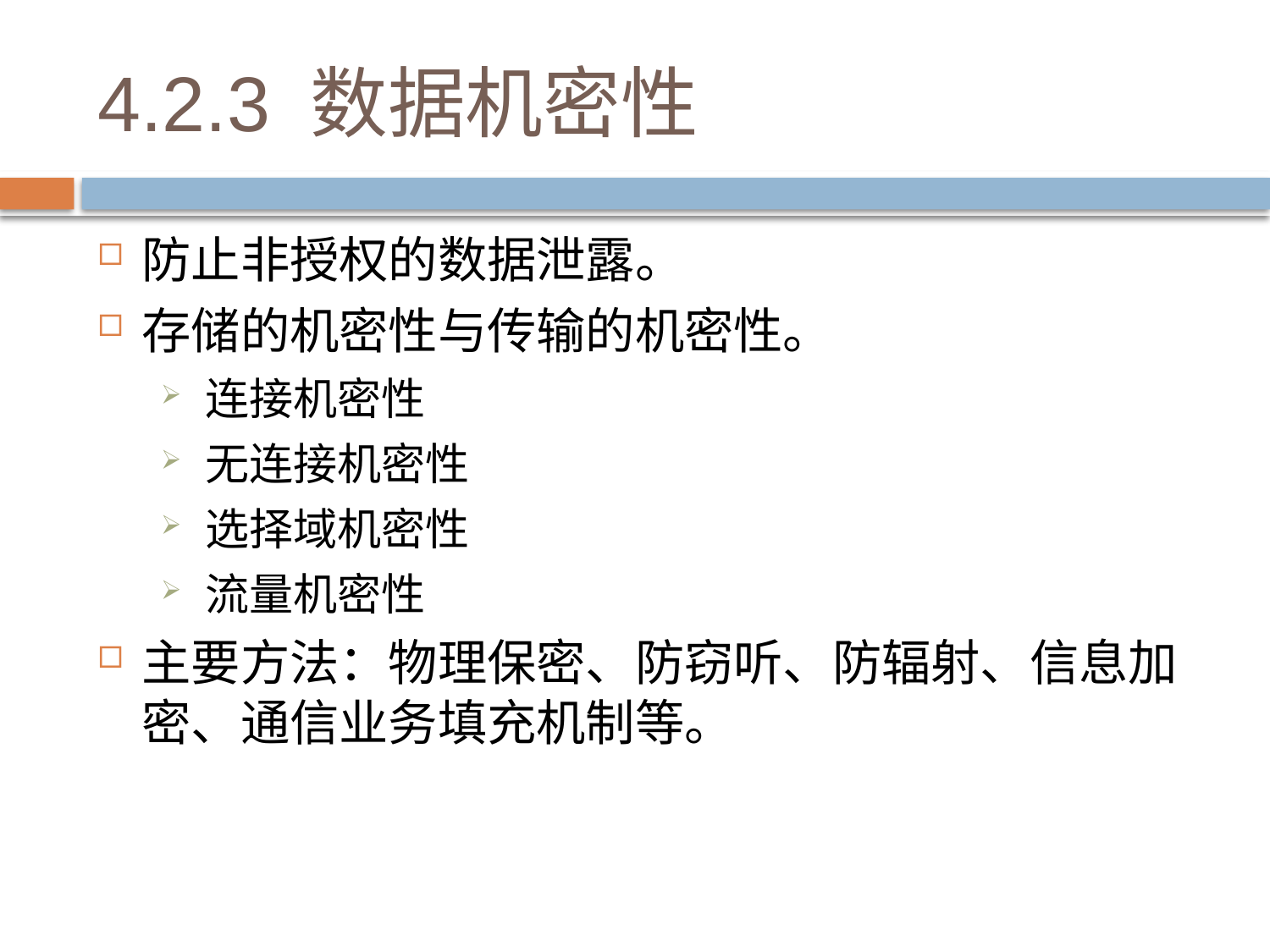

# 4.2.3 数据机密性
防止非授权的数据泄露。
存储的机密性与传输的机密性。
连接机密性
无连接机密性
选择域机密性
流量机密性
主要方法：物理保密、防窃听、防辐射、信息加密、通信业务填充机制等。